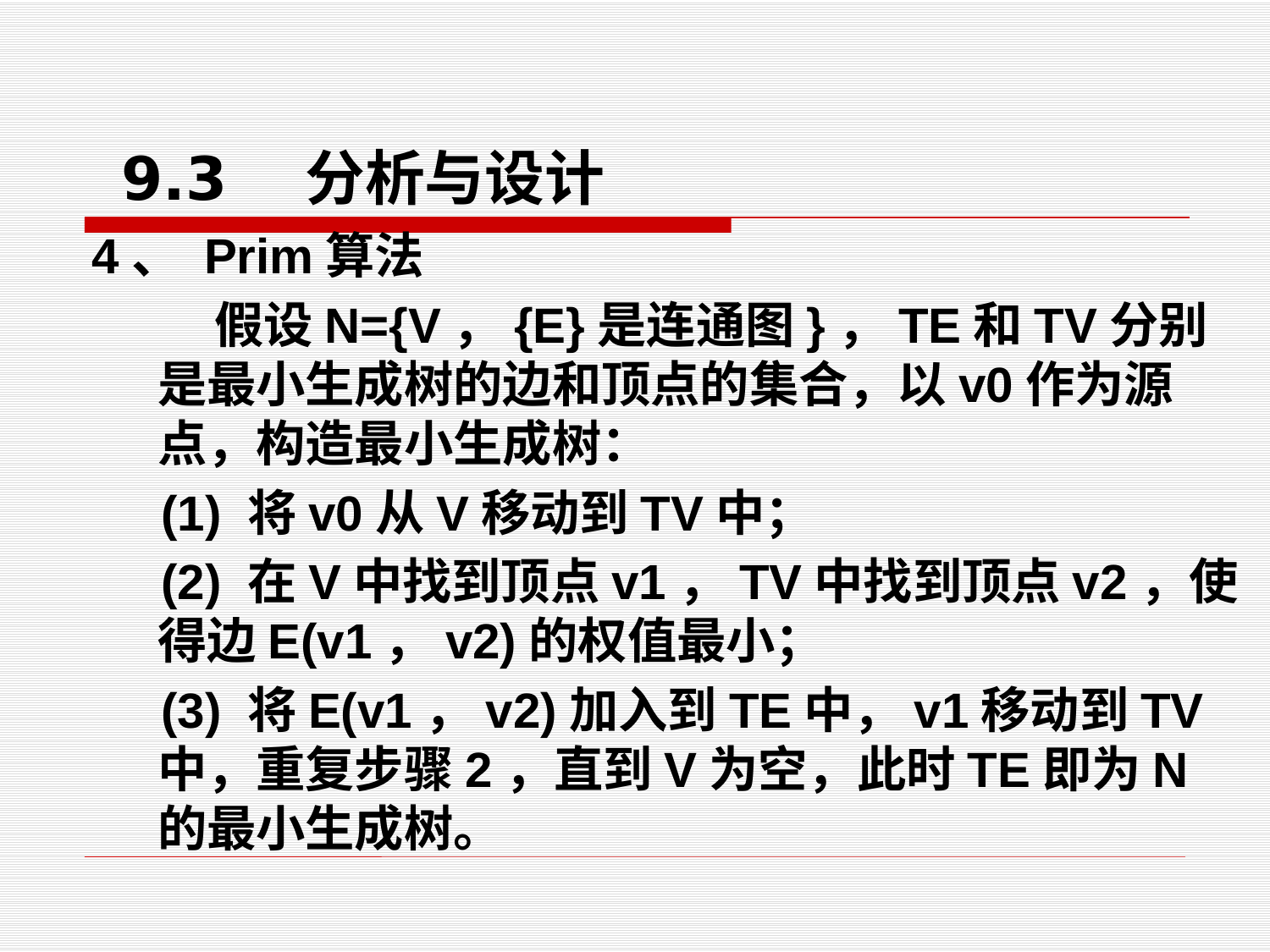

9.3   分析与设计
# 4、 Prim算法
    假设N={V，{E}是连通图}，TE和TV分别是最小生成树的边和顶点的集合，以v0作为源点，构造最小生成树：
     (1) 将v0从V移动到TV中；
     (2) 在V中找到顶点v1，TV中找到顶点v2，使得边E(v1，v2)的权值最小；
     (3) 将E(v1，v2)加入到TE中，v1移动到TV中，重复步骤2，直到V为空，此时TE即为N的最小生成树。